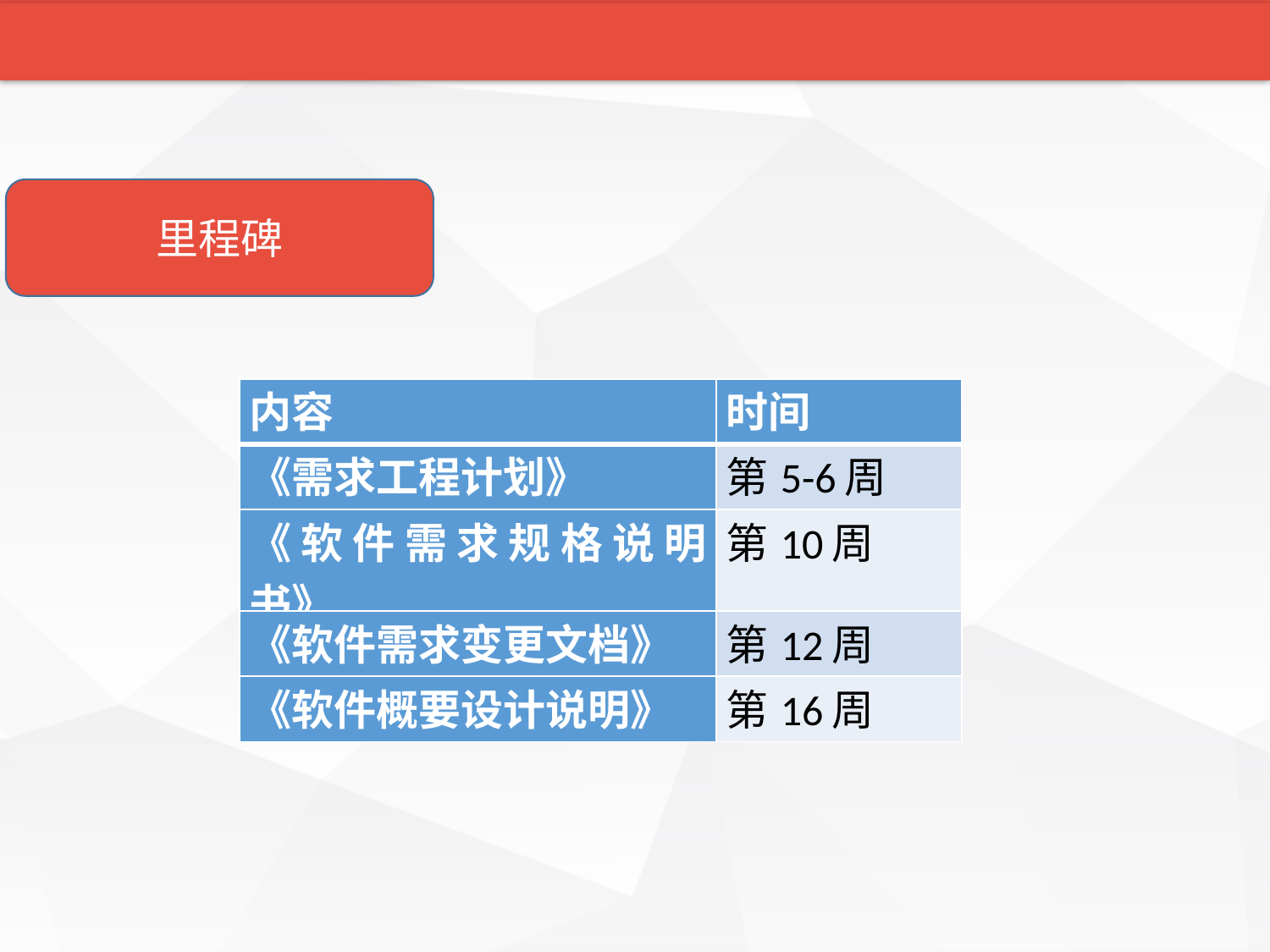

介绍
支持条件
计划要点
成员分工
项目计划
项目说明

里程碑
| 内容 | 时间 |
| --- | --- |
| 《需求工程计划》 | 第5-6周 |
| 《软件需求规格说明书》 | 第10周 |
| 《软件需求变更文档》 | 第12周 |
| 《软件概要设计说明》 | 第16周 |